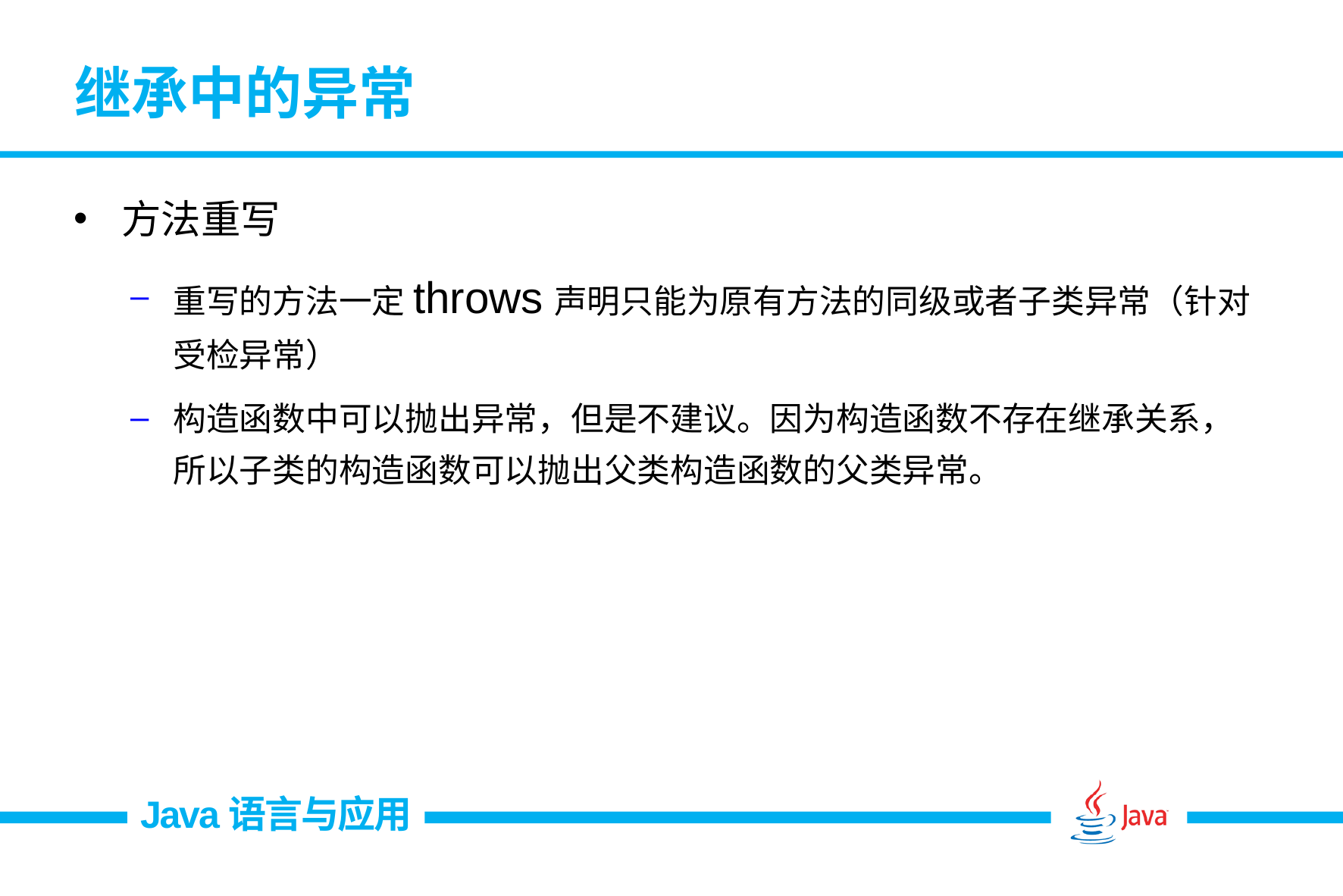

# 继承中的异常
方法重写
重写的方法一定throws声明只能为原有方法的同级或者子类异常（针对受检异常）
构造函数中可以抛出异常，但是不建议。因为构造函数不存在继承关系，所以子类的构造函数可以抛出父类构造函数的父类异常。
70